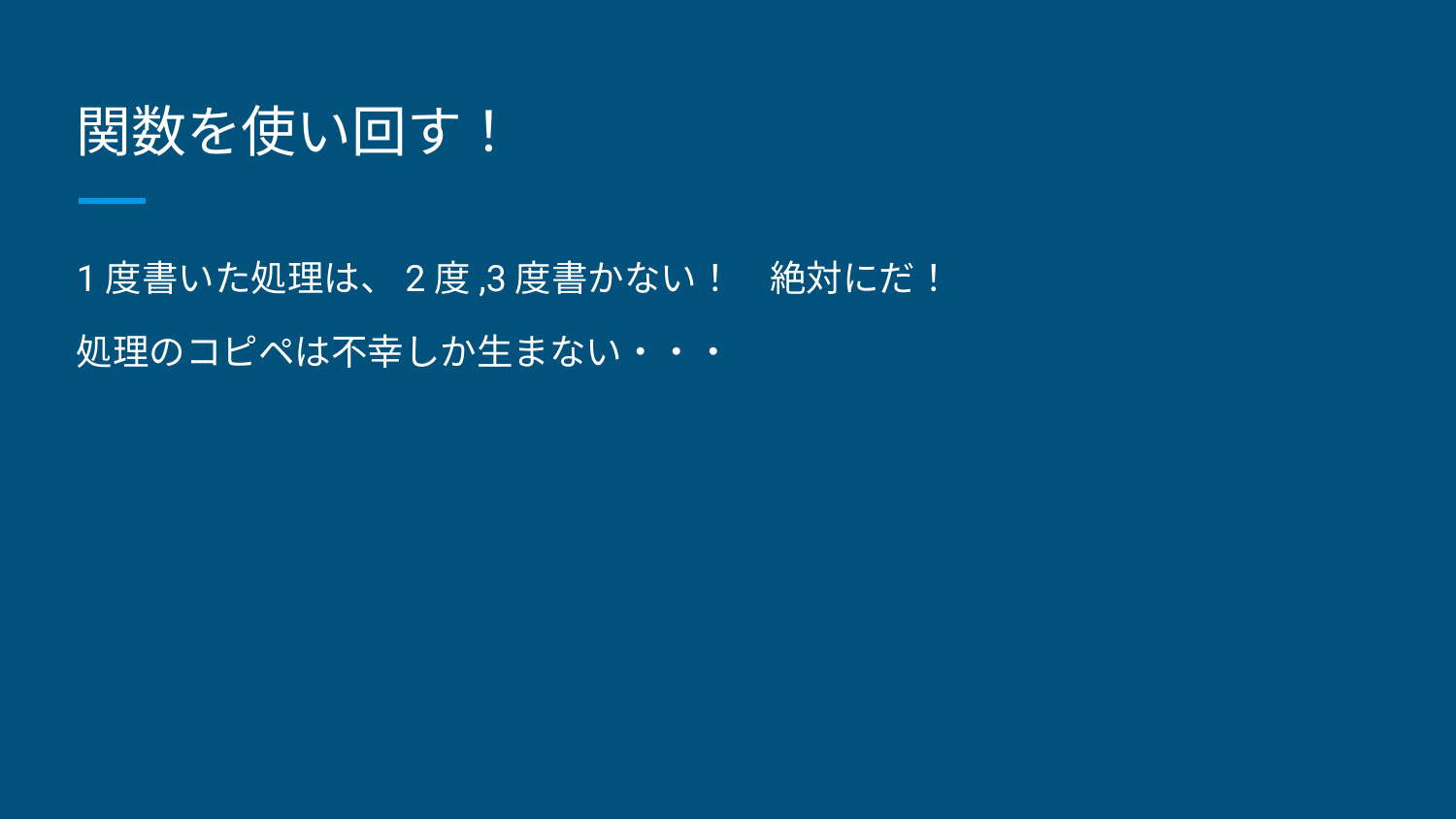

# 関数を使い回す！
1度書いた処理は、2度,3度書かない！　絶対にだ！
処理のコピペは不幸しか生まない・・・